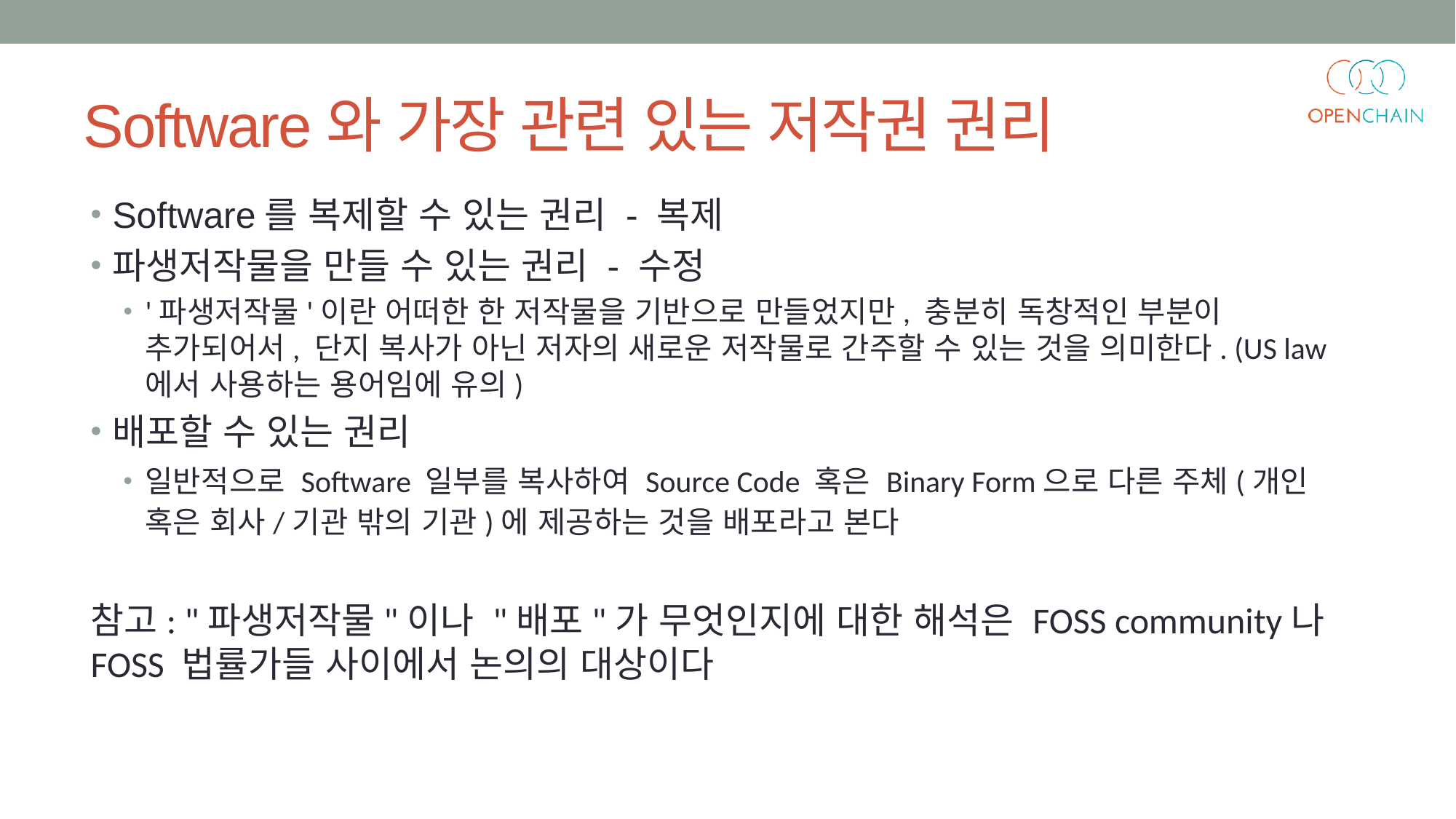

# Software와 가장 관련 있는 저작권 권리
Software를 복제할 수 있는 권리 - 복제
파생저작물을 만들 수 있는 권리 - 수정
'파생저작물'이란 어떠한 한 저작물을 기반으로 만들었지만, 충분히 독창적인 부분이 추가되어서, 단지 복사가 아닌 저자의 새로운 저작물로 간주할 수 있는 것을 의미한다. (US law에서 사용하는 용어임에 유의)
배포할 수 있는 권리
일반적으로 Software 일부를 복사하여 Source Code 혹은 Binary Form으로 다른 주체(개인 혹은 회사/기관 밖의 기관)에 제공하는 것을 배포라고 본다

참고: "파생저작물"이나 "배포"가 무엇인지에 대한 해석은 FOSS community나 FOSS 법률가들 사이에서 논의의 대상이다